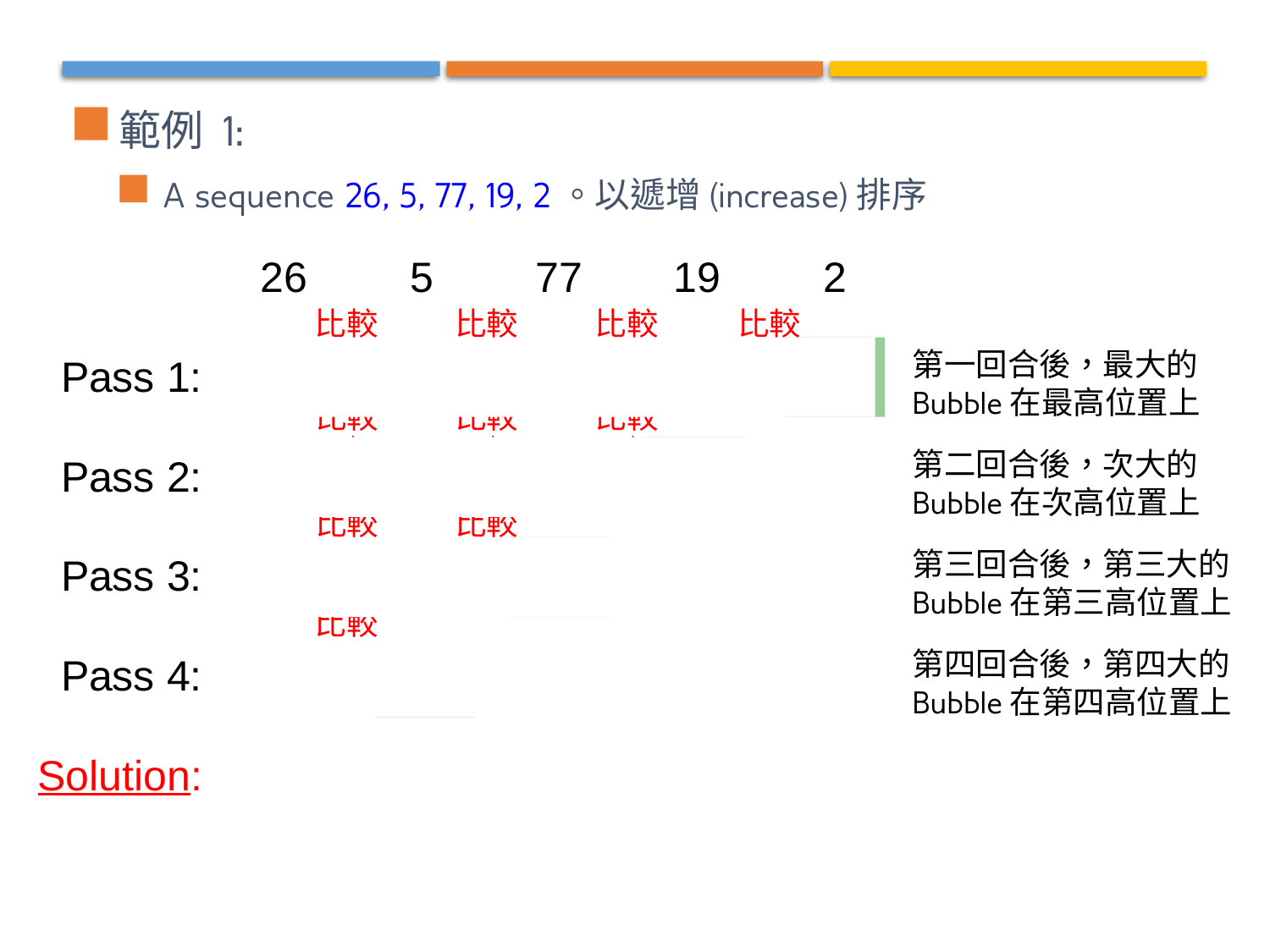

範例 1:
A sequence 26, 5, 77, 19, 2。以遞增(increase)排序
|  | 26 | 5 | 77 | 19 | 2 |
| --- | --- | --- | --- | --- | --- |
| Pass 1: | 26 | 5 | 77 | 19 | 2 |
| Pass 2: | 5 | 26 | 19 | 2 | 77 |
| Pass 3: | 5 | 19 | 2 | 26 | 77 |
| Pass 4: | 5 | 2 | 19 | 26 | 77 |
| Solution: | 2 | 5 | 19 | 26 | 77 |

比較

比較

比較

比較
| 5 | 26 | 77 | 19 | 2 |
| --- | --- | --- | --- | --- |
| 5 | 26 | 19 | 77 | 2 |
| --- | --- | --- | --- | --- |
| 5 | 26 | 19 | 2 | 77 |
| --- | --- | --- | --- | --- |

第一回合後，最大的
Bubble在最高位置上

比較

比較

比較
| 5 | 19 | 26 | 2 | 77 |
| --- | --- | --- | --- | --- |
| 5 | 19 | 2 | 26 | 77 |
| --- | --- | --- | --- | --- |

第二回合後，次大的
Bubble在次高位置上

比較

比較
| 5 | 2 | 19 | 26 | 77 |
| --- | --- | --- | --- | --- |

第三回合後，第三大的Bubble在第三高位置上

比較
| 2 | 5 | 19 | 26 | 77 |
| --- | --- | --- | --- | --- |

第四回合後，第四大的Bubble在第四高位置上